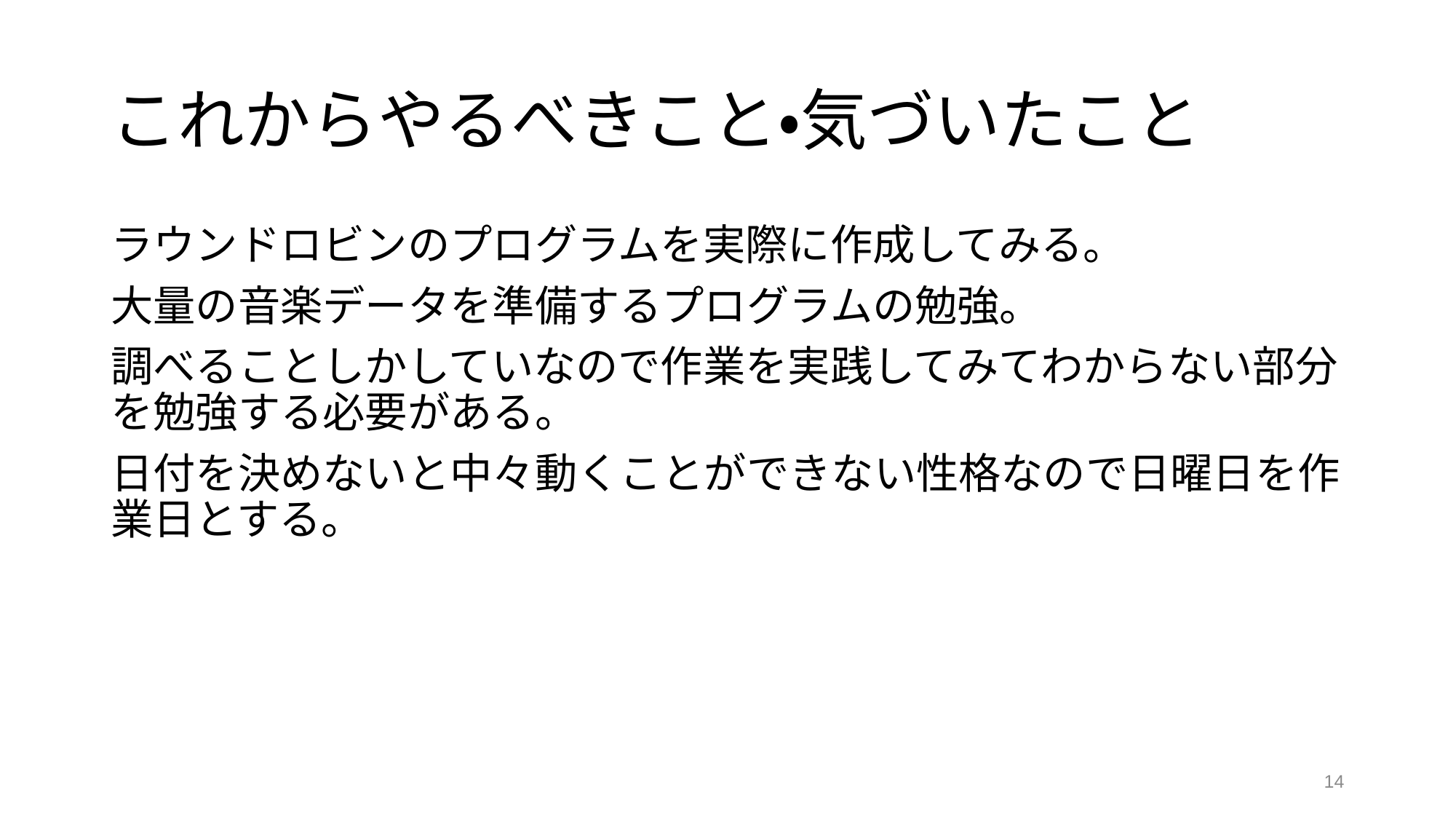

# これからやるべきこと・気づいたこと
ラウンドロビンのプログラムを実際に作成してみる。
大量の音楽データを準備するプログラムの勉強。
調べることしかしていなので作業を実践してみてわからない部分を勉強する必要がある。
日付を決めないと中々動くことができない性格なので日曜日を作業日とする。

14